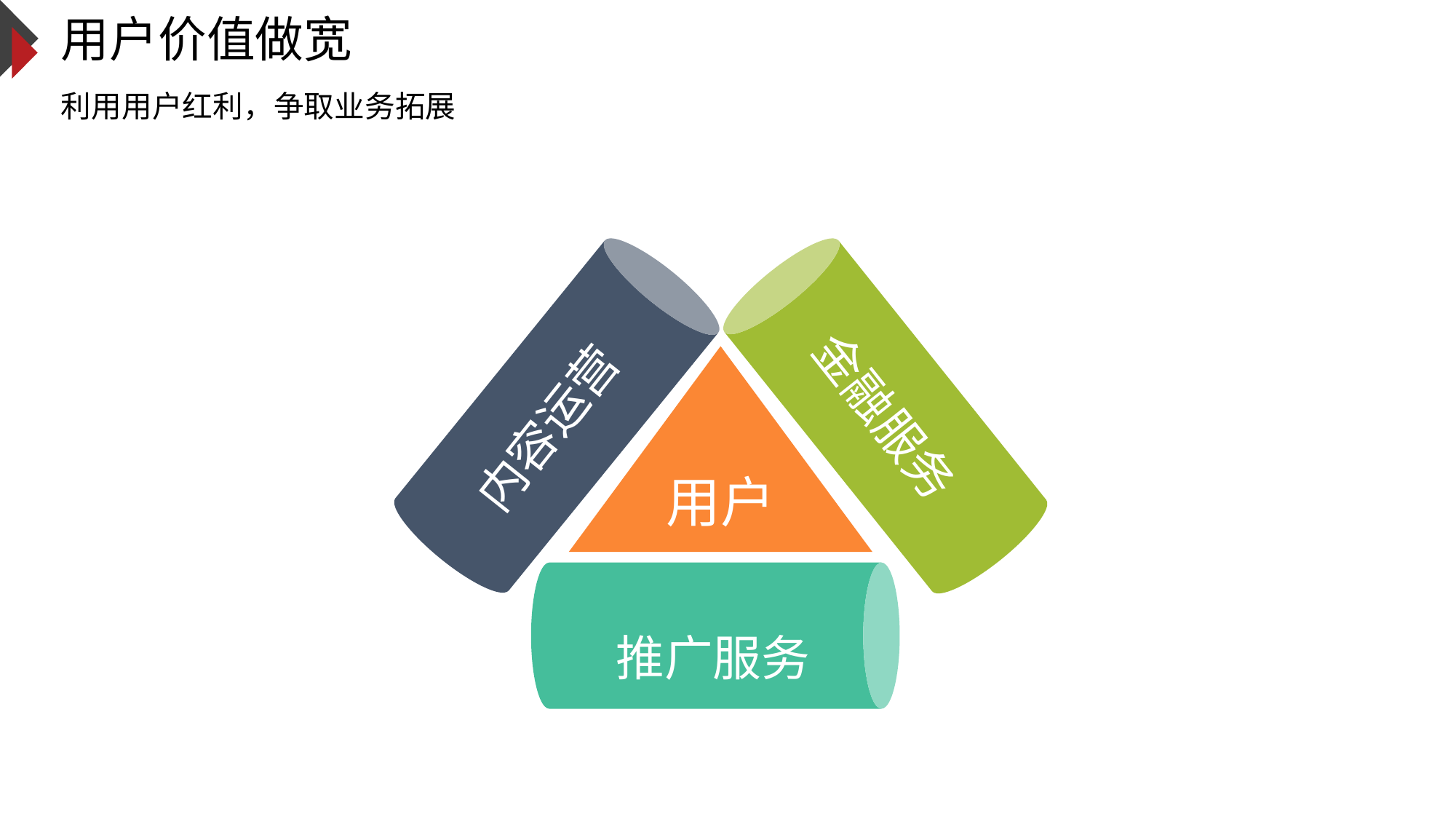

# 用户价值做宽
利用用户红利，争取业务拓展

用户
金融服务
内容运营

推广服务